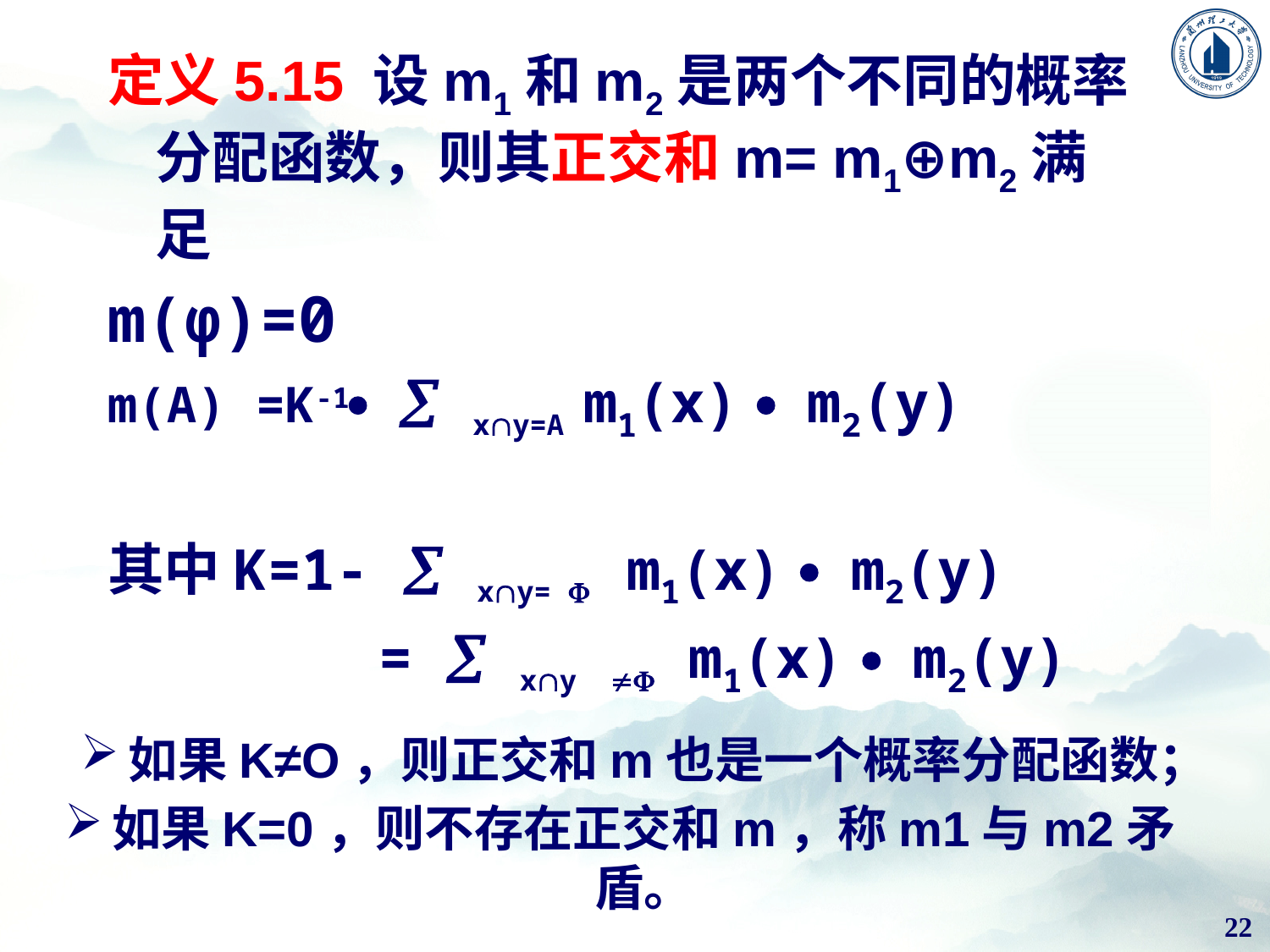

定义5.15 设m1和m2是两个不同的概率分配函数，则其正交和m= m1⊕m2满足
m(φ)=0
m(A) =K-1• ∑ x∩y=A m1(x) • m2(y)

其中K=1- ∑ x∩y= Φ  m1(x) • m2(y)
        = ∑ x∩y ≠Φ m1(x) • m2(y)

如果K≠O，则正交和m也是一个概率分配函数；
如果K=0，则不存在正交和m，称m1与m2矛盾。

22